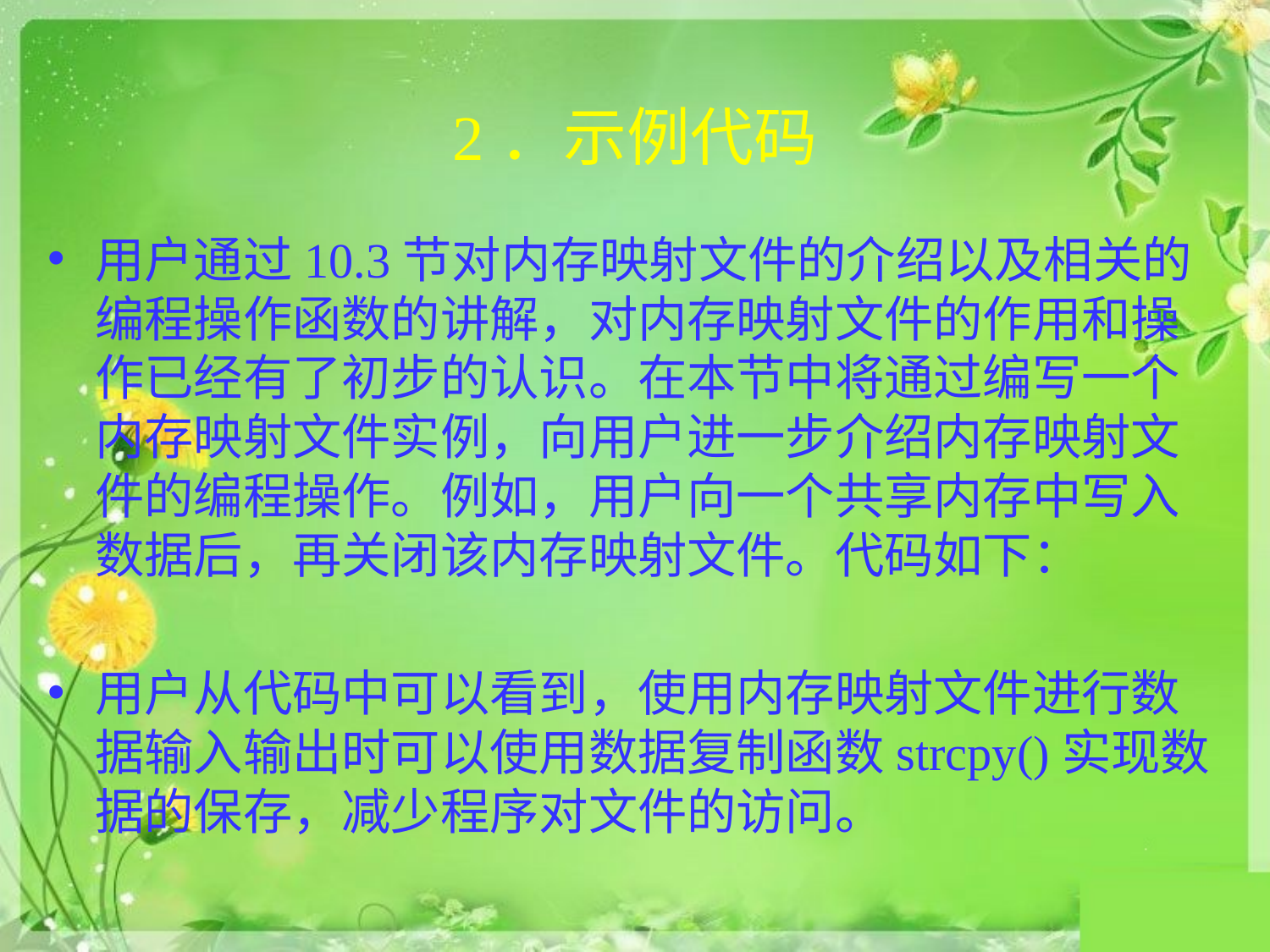

# 2．示例代码
用户通过10.3节对内存映射文件的介绍以及相关的编程操作函数的讲解，对内存映射文件的作用和操作已经有了初步的认识。在本节中将通过编写一个内存映射文件实例，向用户进一步介绍内存映射文件的编程操作。例如，用户向一个共享内存中写入数据后，再关闭该内存映射文件。代码如下：

用户从代码中可以看到，使用内存映射文件进行数据输入输出时可以使用数据复制函数strcpy()实现数据的保存，减少程序对文件的访问。